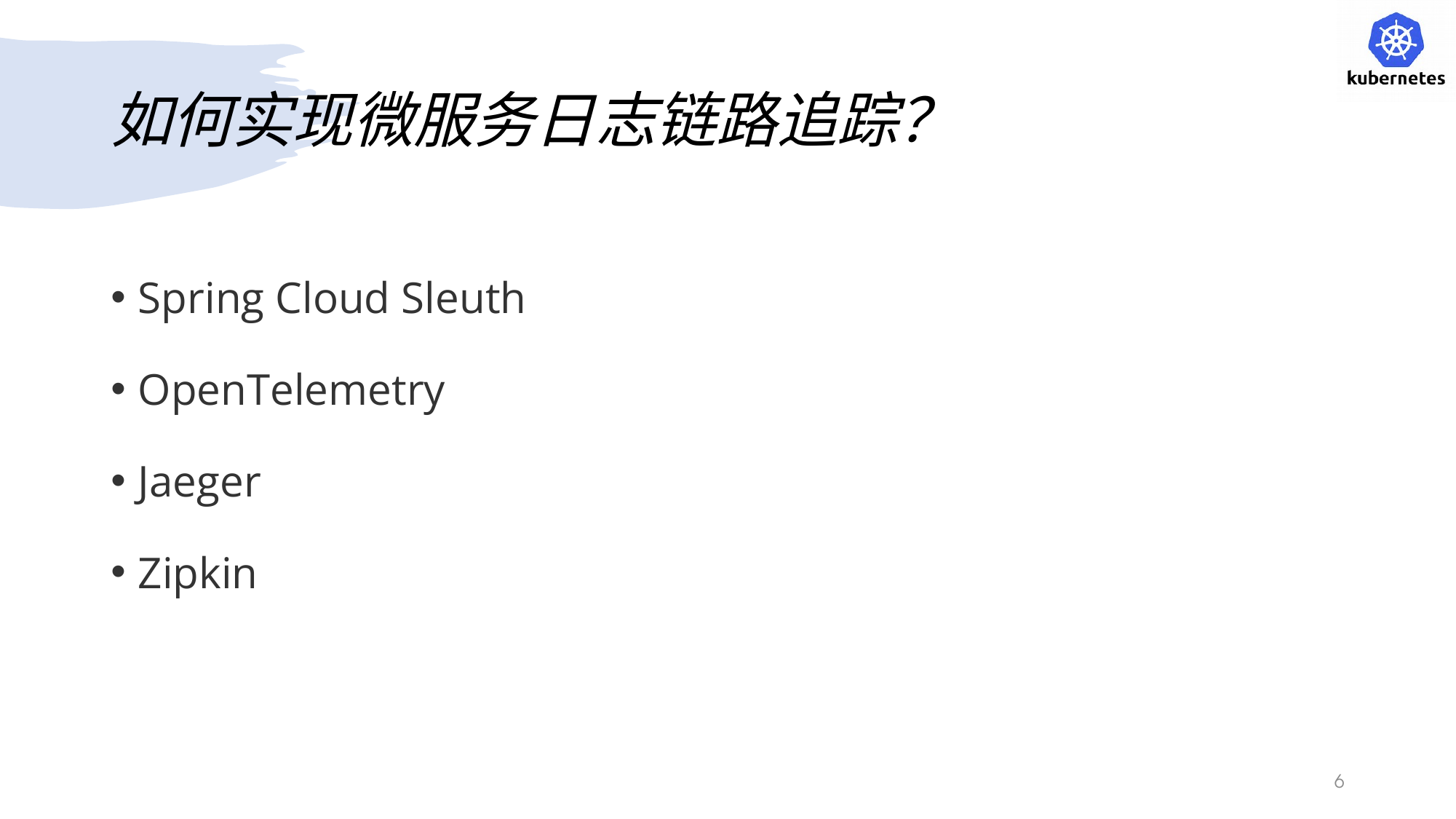

# 如何实现微服务日志链路追踪？
Spring Cloud Sleuth
OpenTelemetry
Jaeger
Zipkin

6